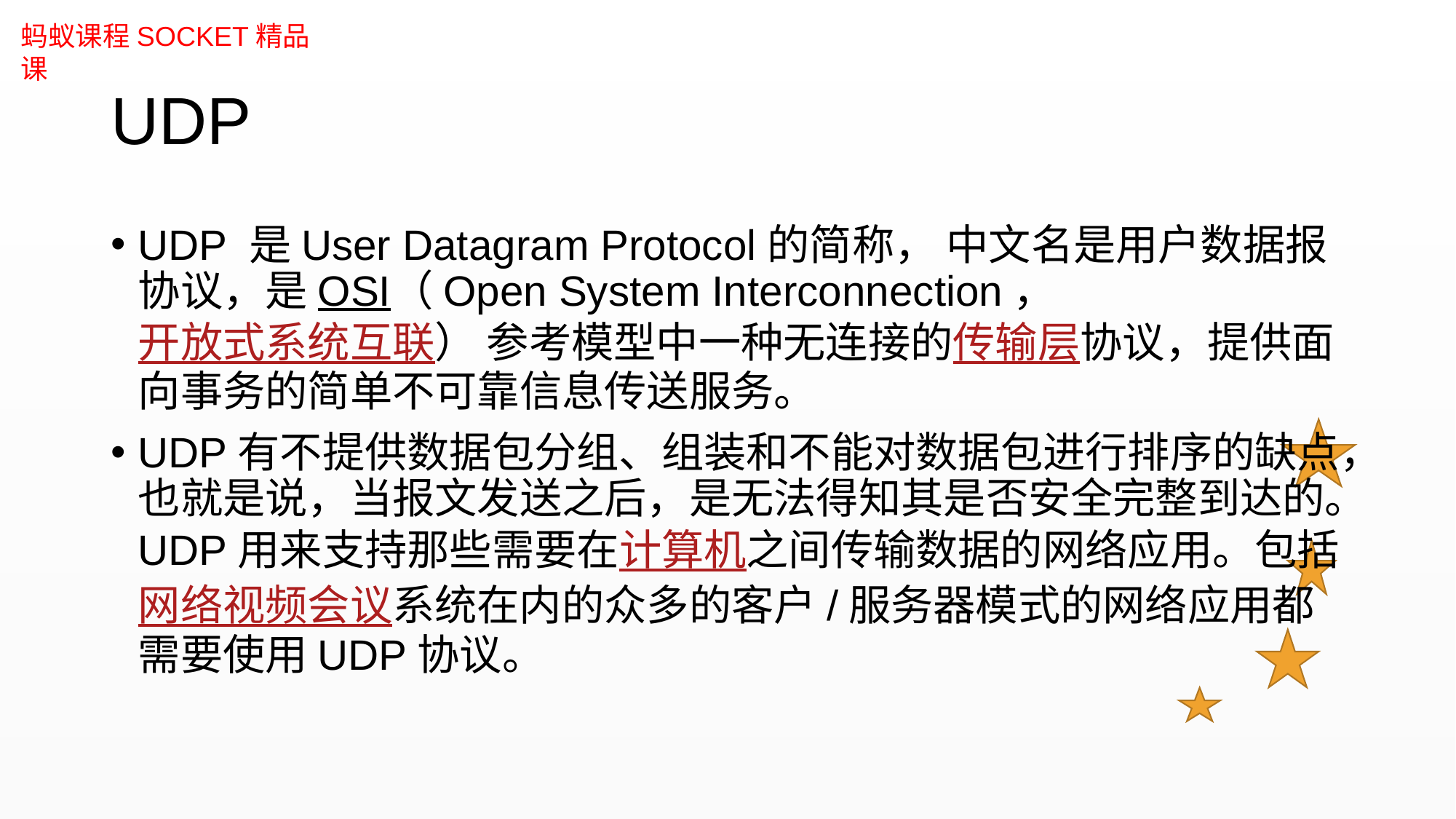

# UDP
UDP 是User Datagram Protocol的简称， 中文名是用户数据报协议，是OSI（Open System Interconnection，开放式系统互联） 参考模型中一种无连接的传输层协议，提供面向事务的简单不可靠信息传送服务。
UDP有不提供数据包分组、组装和不能对数据包进行排序的缺点，也就是说，当报文发送之后，是无法得知其是否安全完整到达的。UDP用来支持那些需要在计算机之间传输数据的网络应用。包括网络视频会议系统在内的众多的客户/服务器模式的网络应用都需要使用UDP协议。